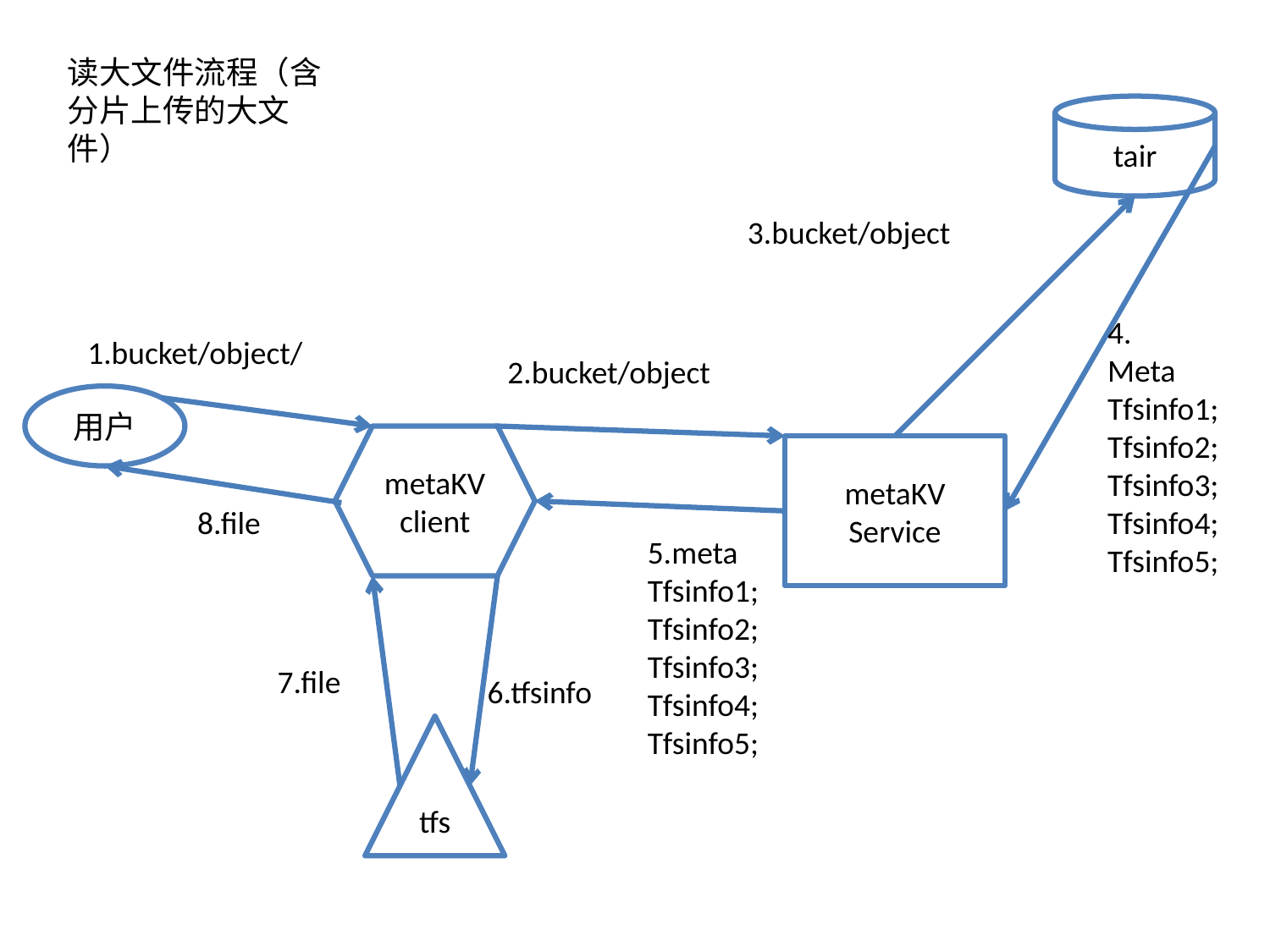

读大文件流程（含分片上传的大文件）
tair
3.bucket/object
4.
Meta
Tfsinfo1; Tfsinfo2;
Tfsinfo3; Tfsinfo4; Tfsinfo5;

1.bucket/object/
2.bucket/object
用户
metaKV
client
metaKV
Service
8.file
5.meta
Tfsinfo1; Tfsinfo2;
Tfsinfo3; Tfsinfo4; Tfsinfo5;

7.file
6.tfsinfo
tfs